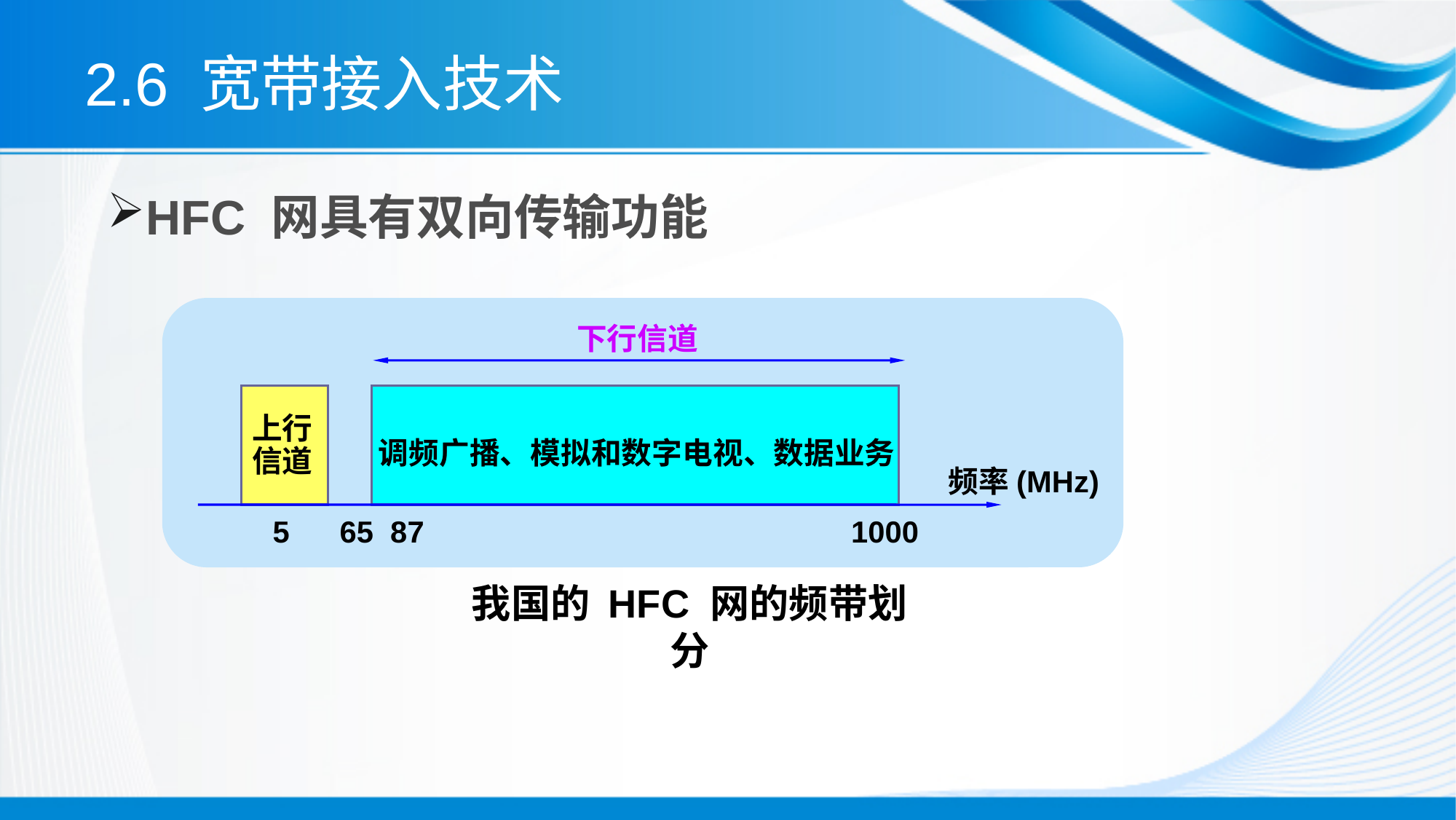

# 2.6 宽带接入技术
HFC 网具有双向传输功能

下行信道

上行
信道
调频广播、模拟和数字电视、数据业务
频率(MHz)

5      65  87                                                   1000
我国的 HFC 网的频带划分